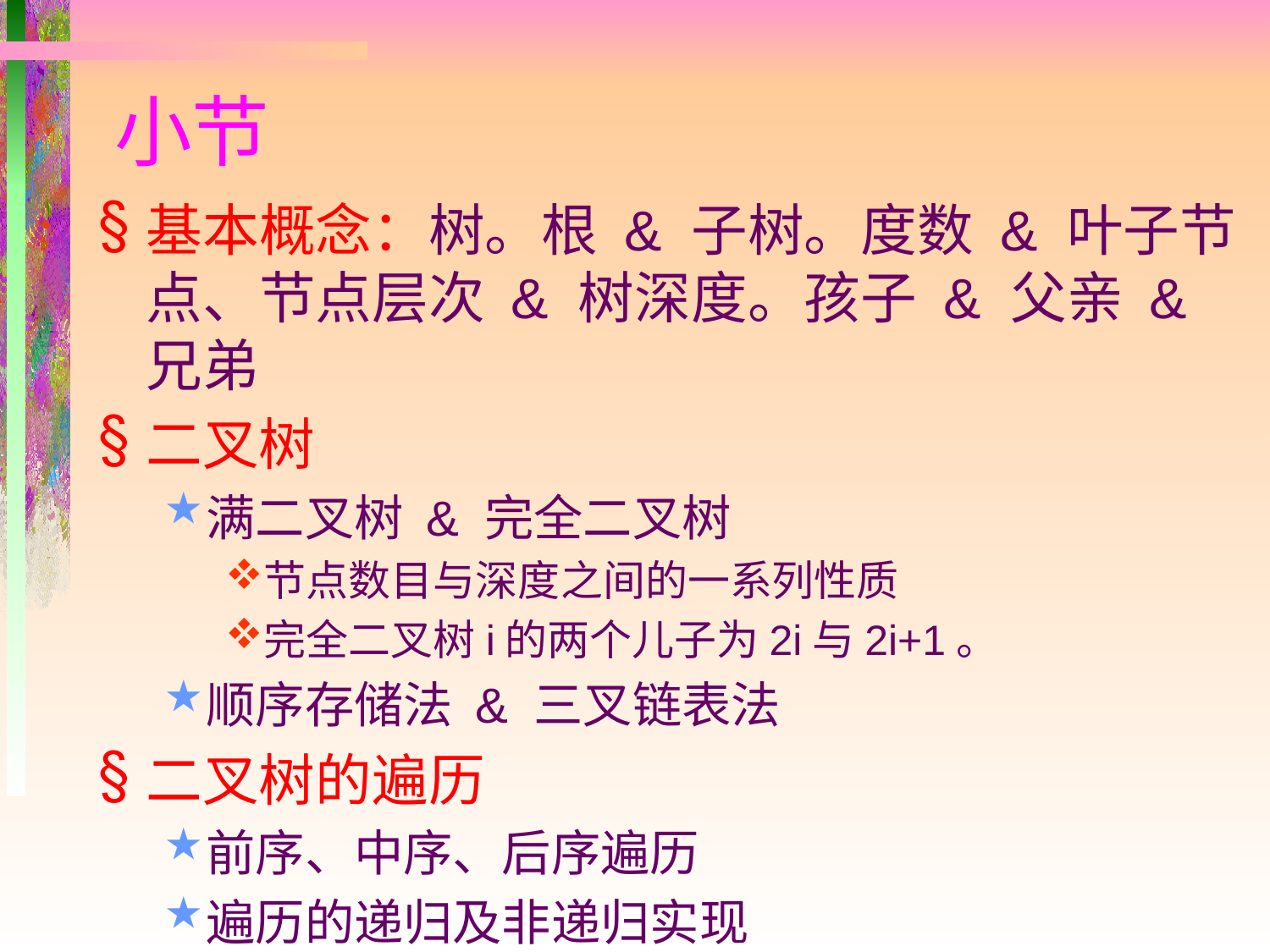

# 小节
基本概念：树。根 & 子树。度数 & 叶子节点、节点层次 & 树深度。孩子 & 父亲 & 兄弟
二叉树
满二叉树 & 完全二叉树
节点数目与深度之间的一系列性质
完全二叉树i的两个儿子为2i与2i+1。
顺序存储法 & 三叉链表法
二叉树的遍历
前序、中序、后序遍历
遍历的递归及非递归实现